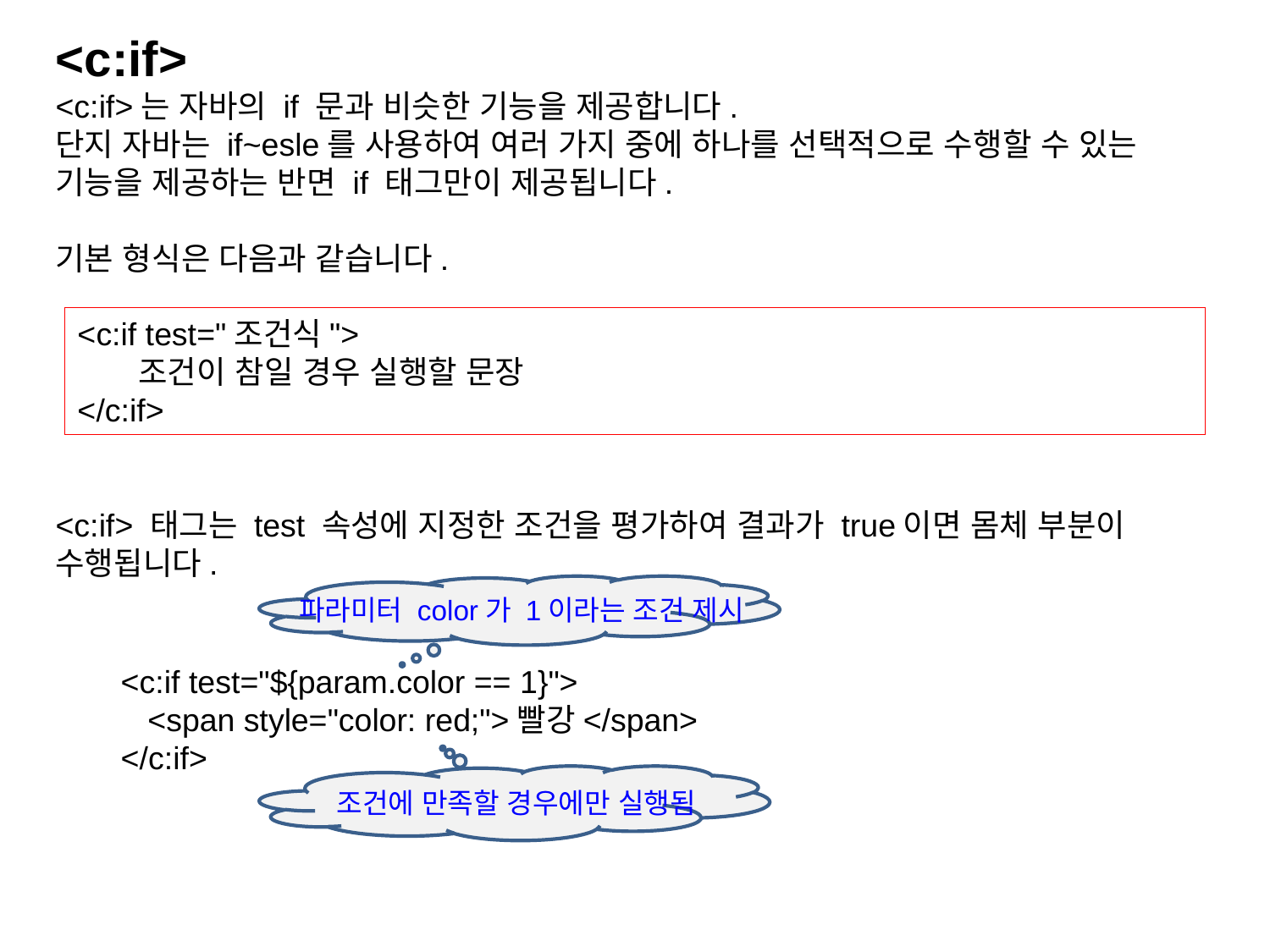

<c:if>
<c:if>는 자바의 if 문과 비슷한 기능을 제공합니다.
단지 자바는 if~esle를 사용하여 여러 가지 중에 하나를 선택적으로 수행할 수 있는 기능을 제공하는 반면 if 태그만이 제공됩니다.

기본 형식은 다음과 같습니다.

<c:if> 태그는 test 속성에 지정한 조건을 평가하여 결과가 true이면 몸체 부분이 수행됩니다.

<c:if test="조건식">
      조건이 참일 경우 실행할 문장
</c:if>

파라미터 color가 1이라는 조건 제시
<c:if test="${param.color == 1}">
   <span style="color: red;">빨강</span>
</c:if>

조건에 만족할 경우에만 실행됨